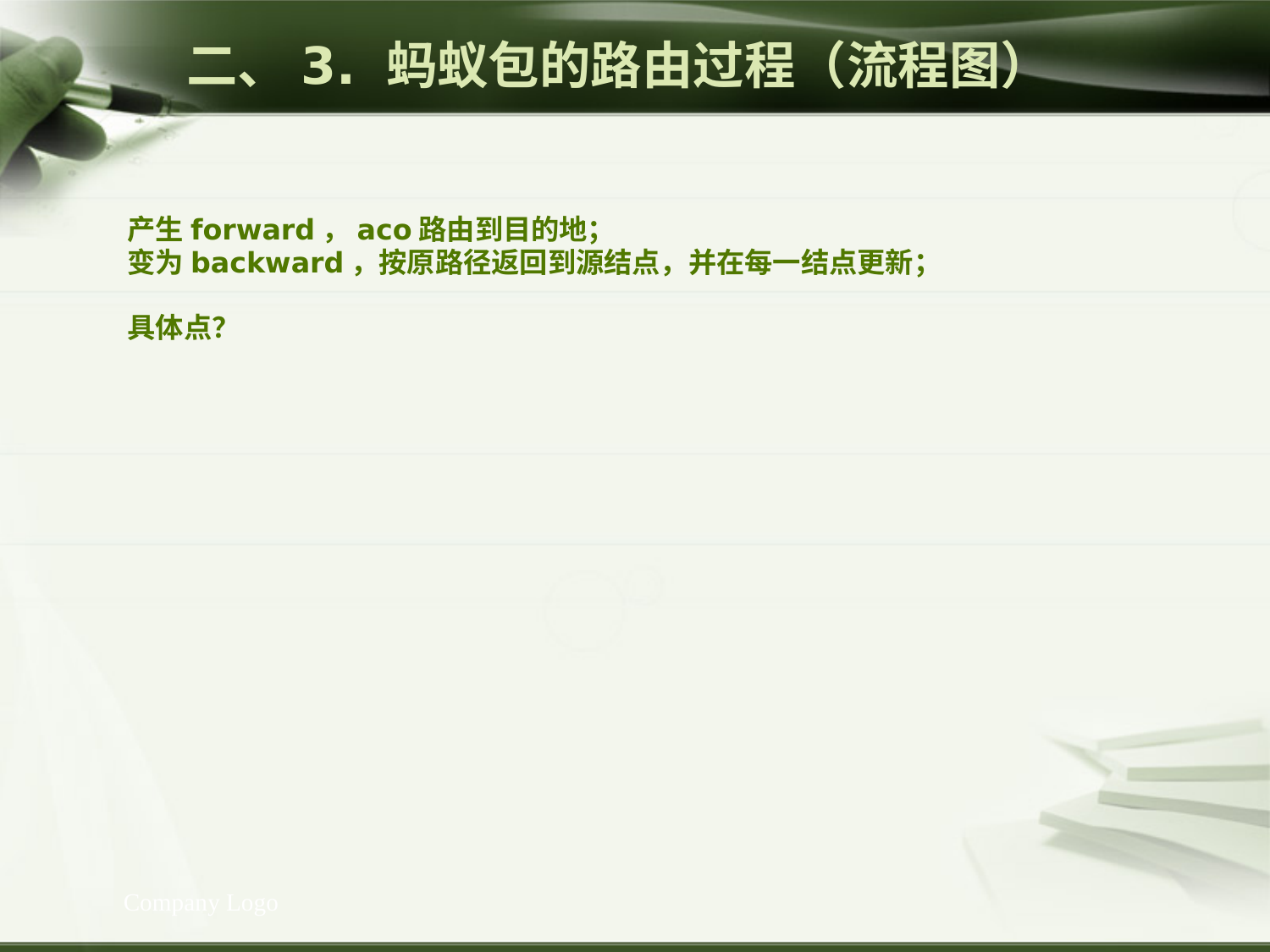

# 二、3. 蚂蚁包的路由过程（流程图）
产生forward，aco路由到目的地；
变为backward，按原路径返回到源结点，并在每一结点更新；

具体点？

Company Logo